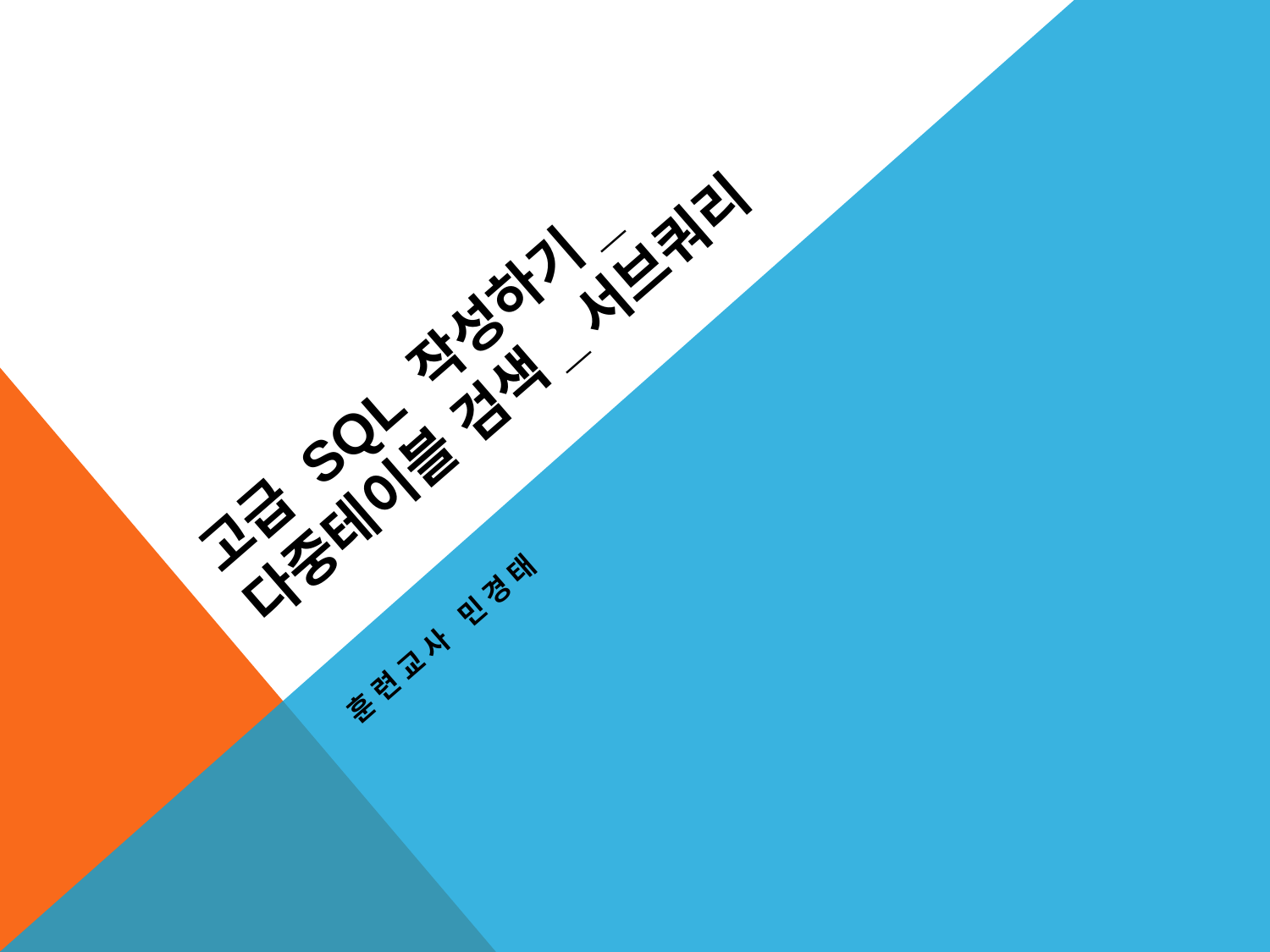

# 고급 SQL 작성하기_ 다중테이블 검색_서브쿼리
훈련교사 민경태